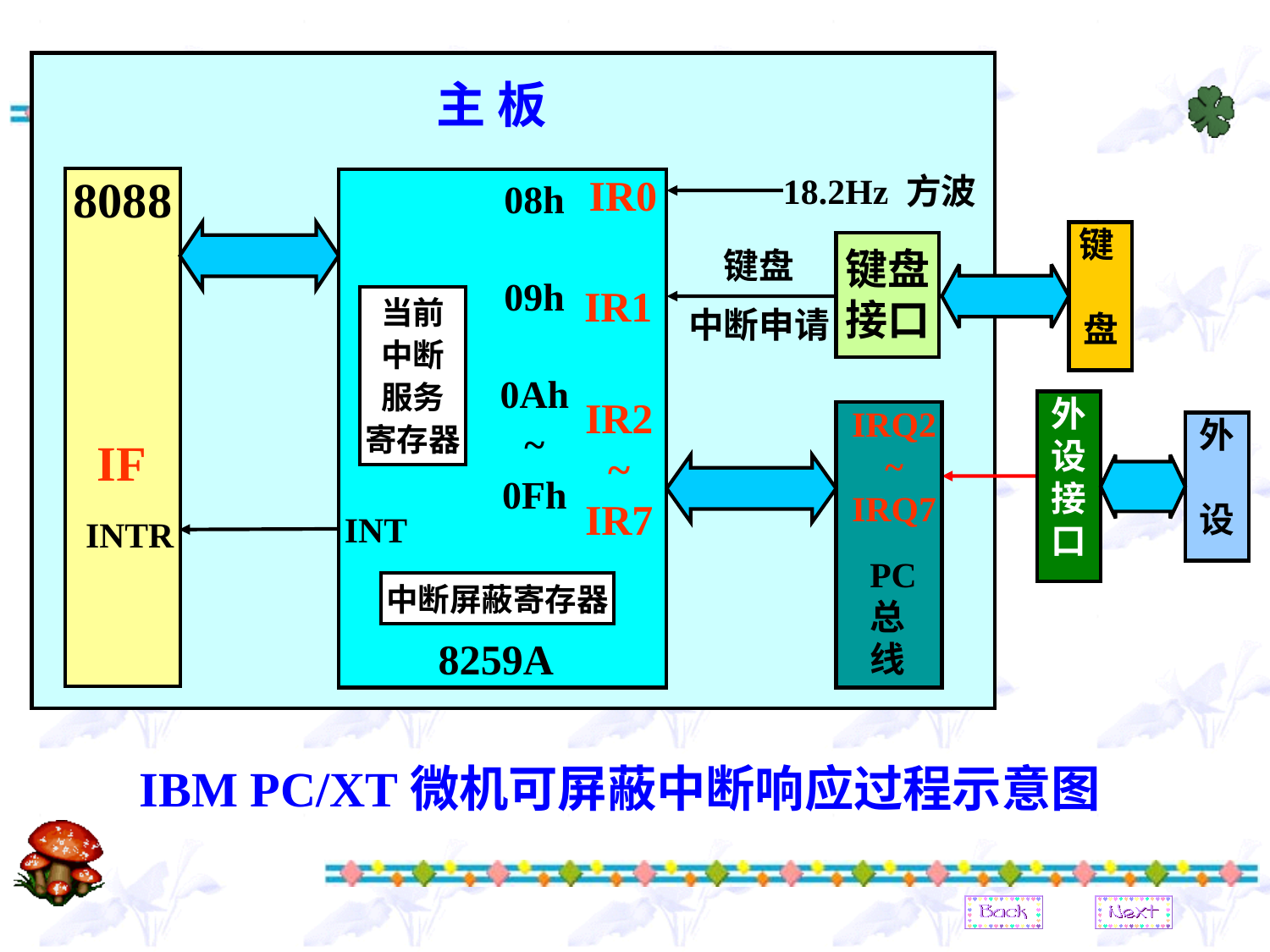

主 板
8088

08h
09h
0Ah
~
0Fh

IR0

18.2Hz 方波

键

盘
键盘
接口

键盘
中断申请

IR1

当前
中断
服务
寄存器

IR2
~
IR7
外设接口

IRQ2
~
IRQ7
外

设
IF

INT

INTR

PC
总
线
中断屏蔽寄存器
8259A
IBM PC/XT微机可屏蔽中断响应过程示意图